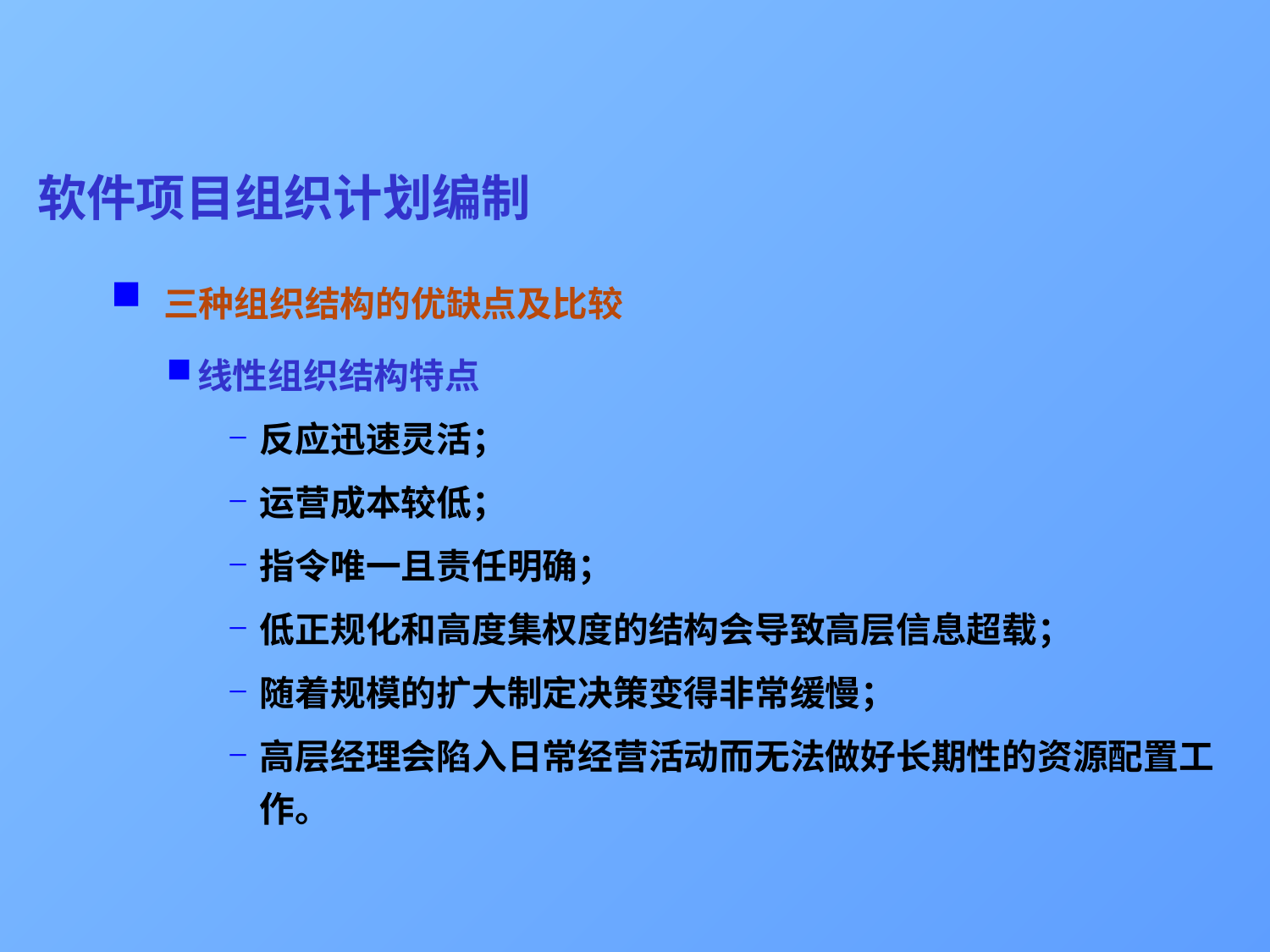

# 软件项目组织计划编制
 三种组织结构的优缺点及比较
线性组织结构特点
反应迅速灵活；
运营成本较低；
指令唯一且责任明确；
低正规化和高度集权度的结构会导致高层信息超载；
随着规模的扩大制定决策变得非常缓慢；
高层经理会陷入日常经营活动而无法做好长期性的资源配置工作。